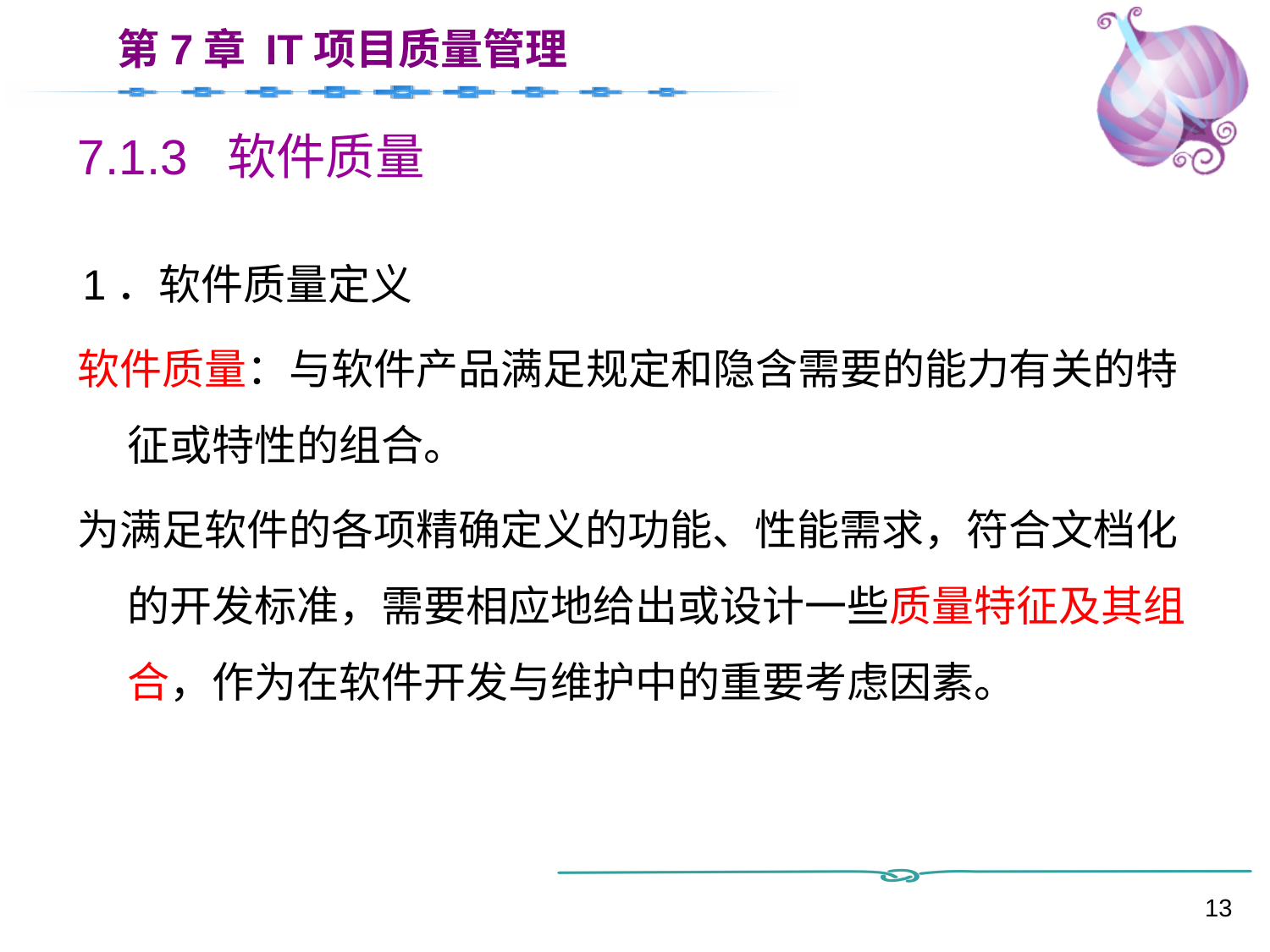

# 7.1.3  软件质量
1．软件质量定义
软件质量：与软件产品满足规定和隐含需要的能力有关的特征或特性的组合。
为满足软件的各项精确定义的功能、性能需求，符合文档化的开发标准，需要相应地给出或设计一些质量特征及其组合，作为在软件开发与维护中的重要考虑因素。

13